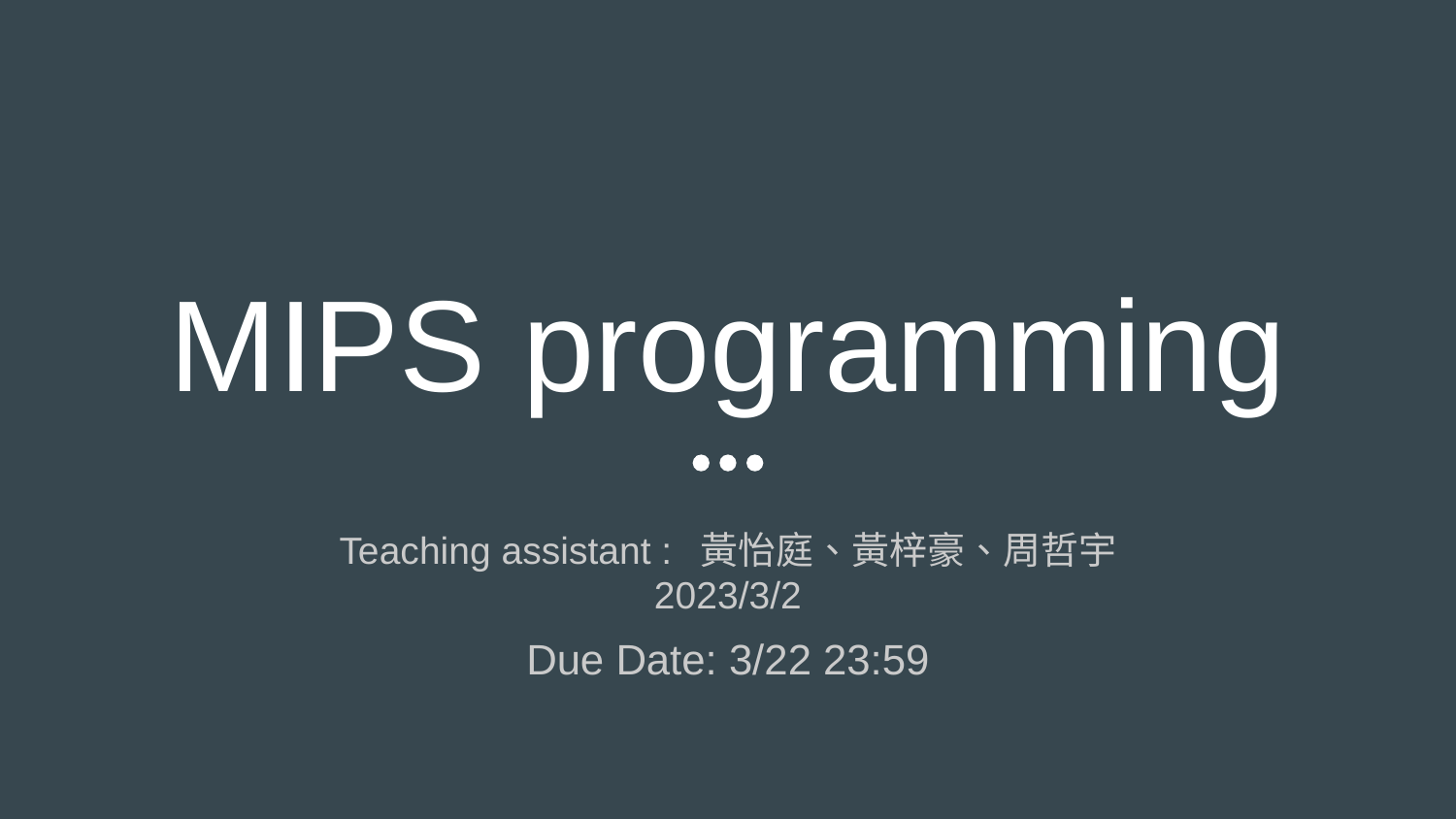

# MIPS  programming
Teaching assistant :  黃怡庭、黃梓豪、周哲宇
2023/3/2
Due Date: 3/22 23:59